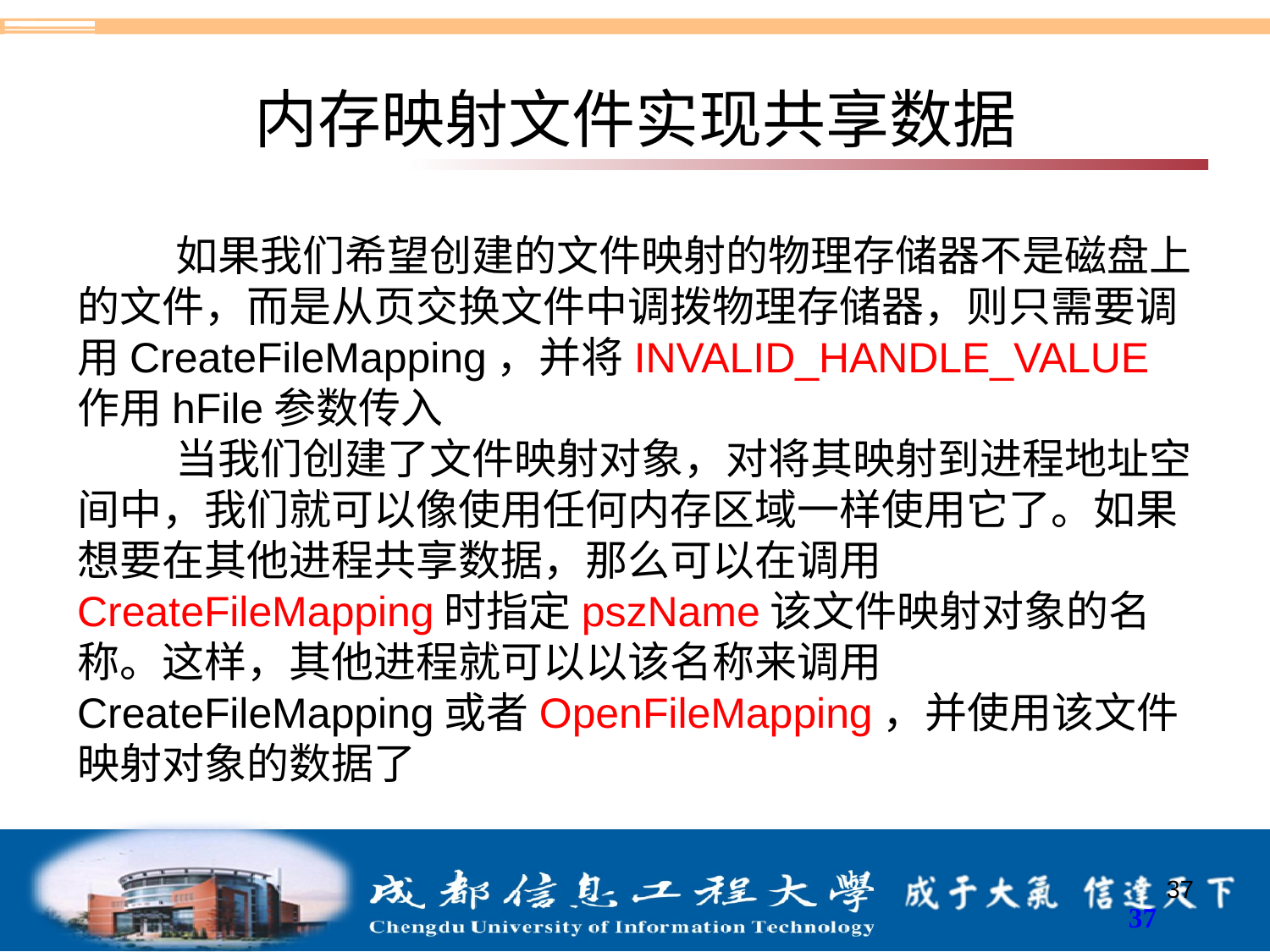

# 内存映射文件实现共享数据
如果我们希望创建的文件映射的物理存储器不是磁盘上的文件，而是从页交换文件中调拨物理存储器，则只需要调用CreateFileMapping，并将INVALID_HANDLE_VALUE作用hFile参数传入
当我们创建了文件映射对象，对将其映射到进程地址空间中，我们就可以像使用任何内存区域一样使用它了。如果想要在其他进程共享数据，那么可以在调用CreateFileMapping时指定pszName该文件映射对象的名称。这样，其他进程就可以以该名称来调用CreateFileMapping或者OpenFileMapping，并使用该文件映射对象的数据了